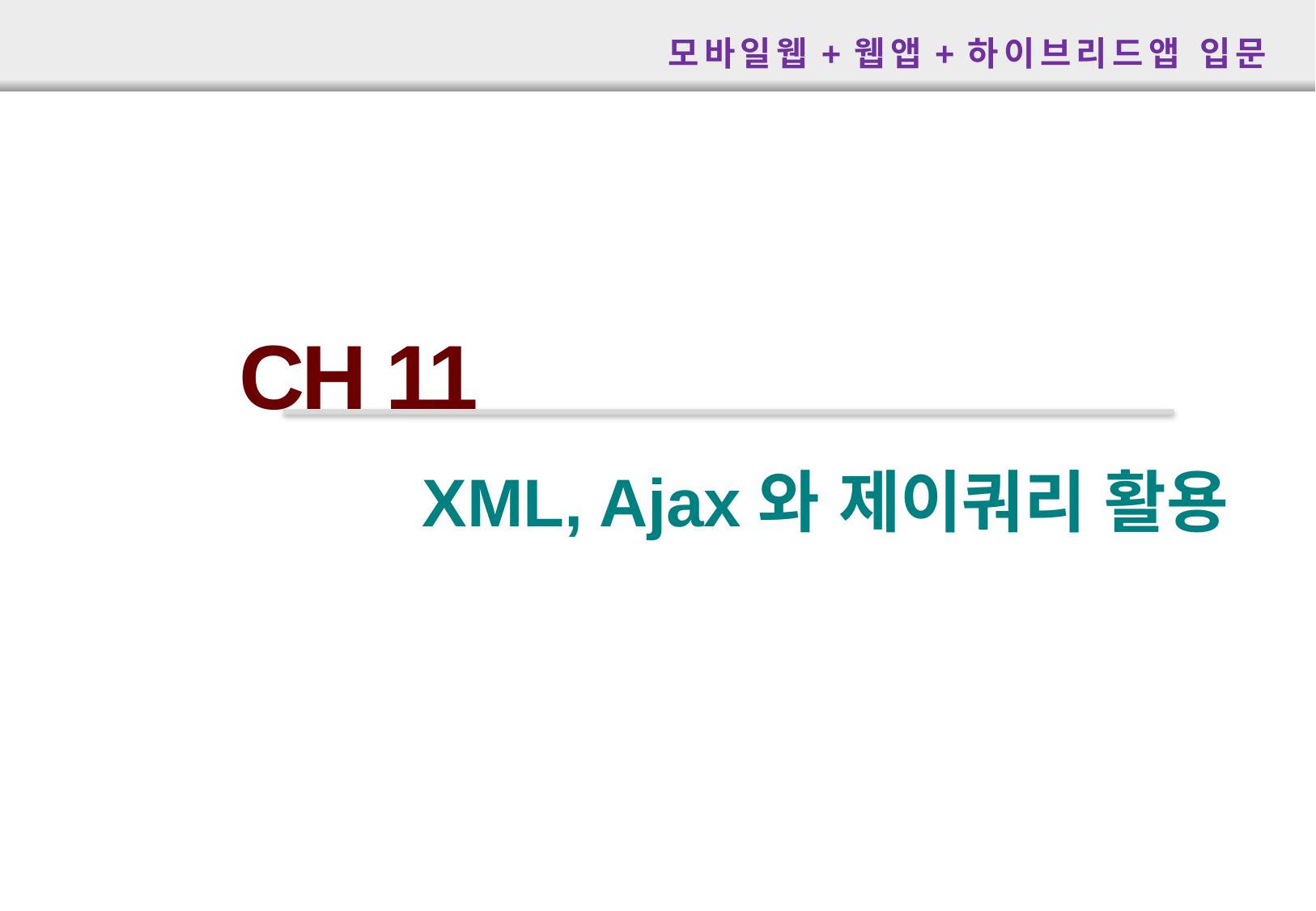

모바일웹+웹앱+하이브리드앱 입문
CH 11

XML, Ajax와 제이쿼리 활용